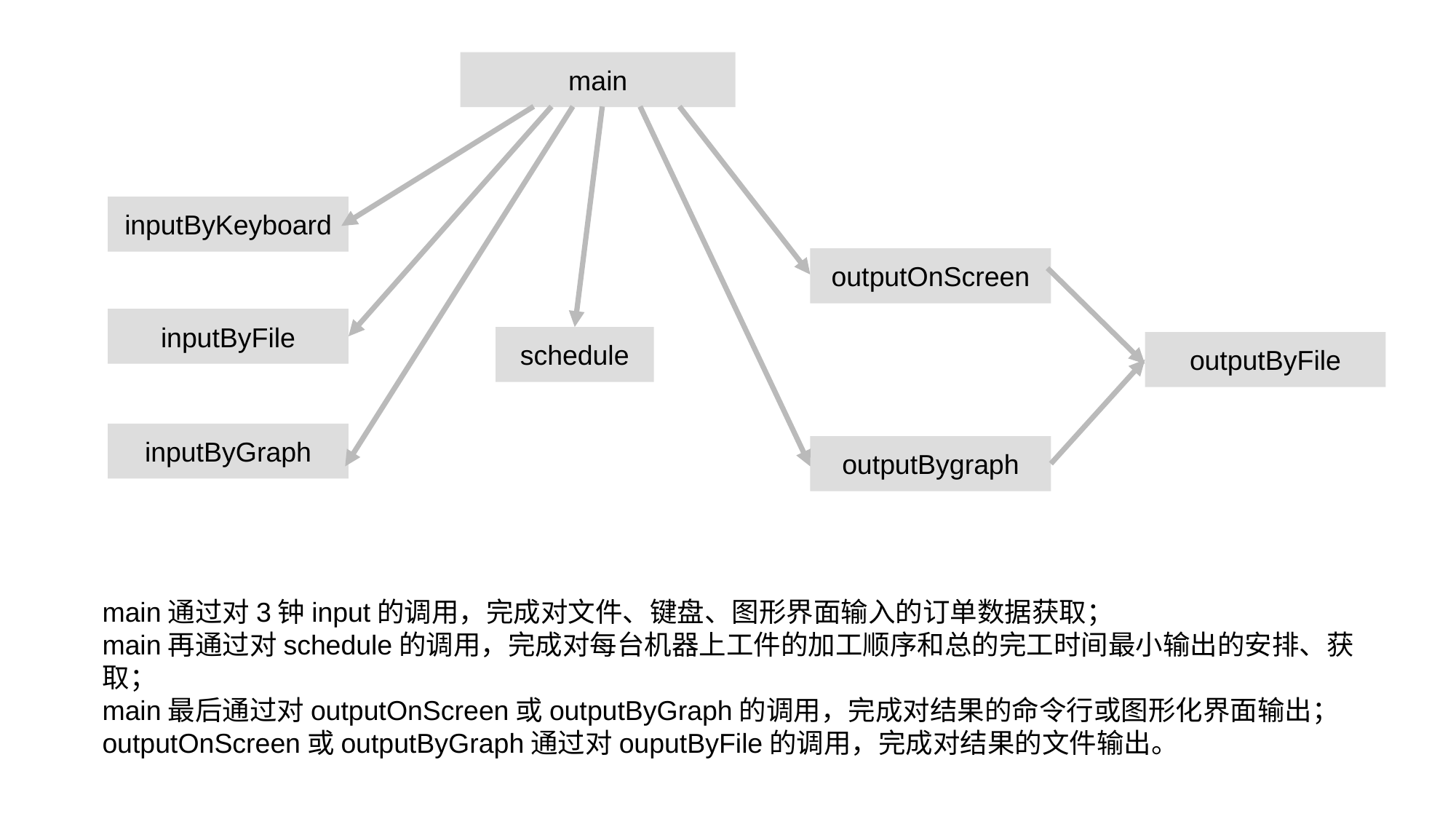

main
inputByKeyboard
outputOnScreen
inputByFile
schedule
outputByFile
inputByGraph
outputBygraph

main通过对3钟input的调用，完成对文件、键盘、图形界面输入的订单数据获取；
main再通过对schedule的调用，完成对每台机器上工件的加工顺序和总的完工时间最小输出的安排、获取；
main最后通过对outputOnScreen或outputByGraph的调用，完成对结果的命令行或图形化界面输出；outputOnScreen或outputByGraph通过对ouputByFile的调用，完成对结果的文件输出。
main
outputOnScreen